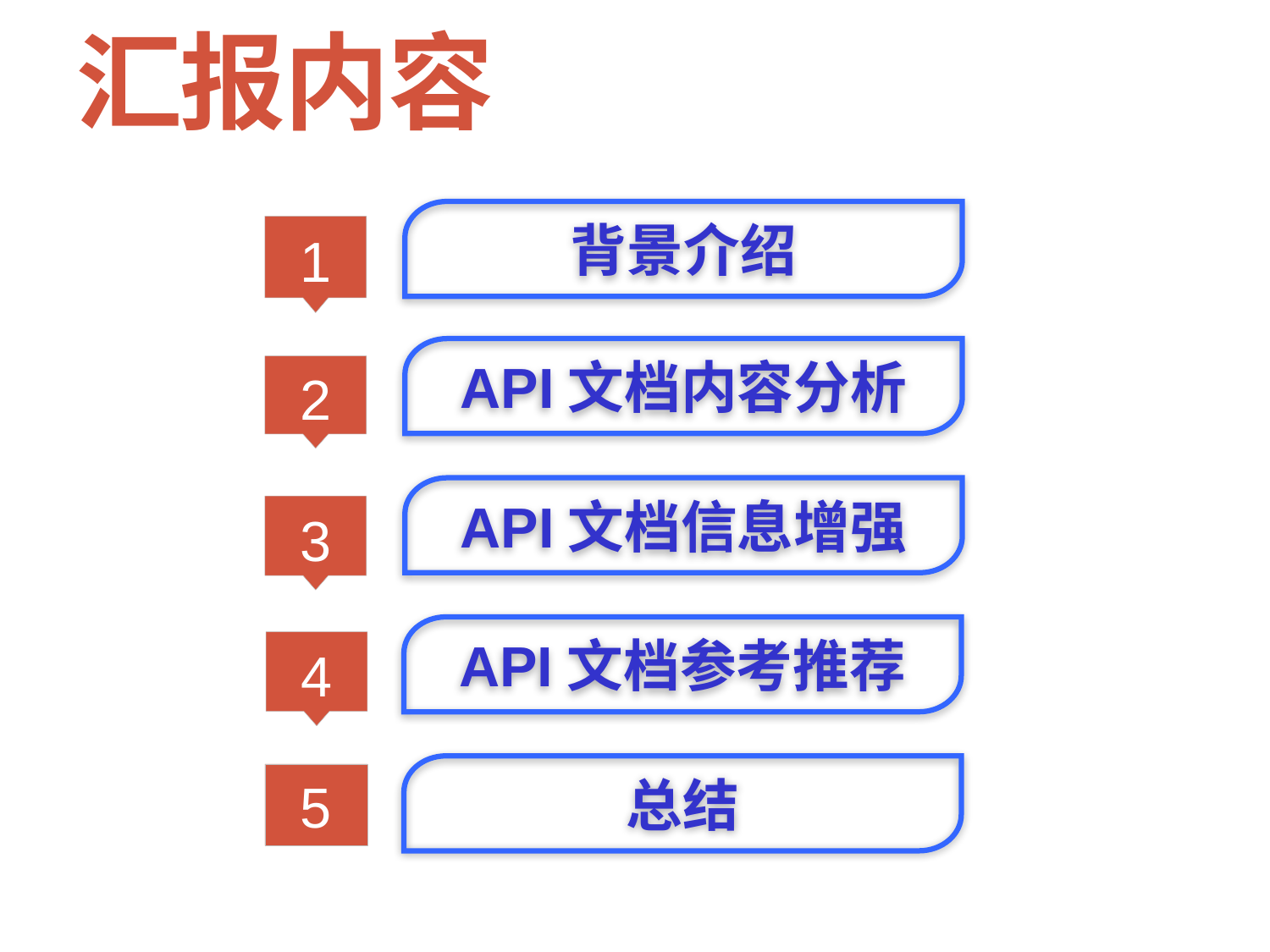

# 汇报内容
背景介绍
1
API文档内容分析
2
API文档信息增强
3
API文档参考推荐
4
总结
5